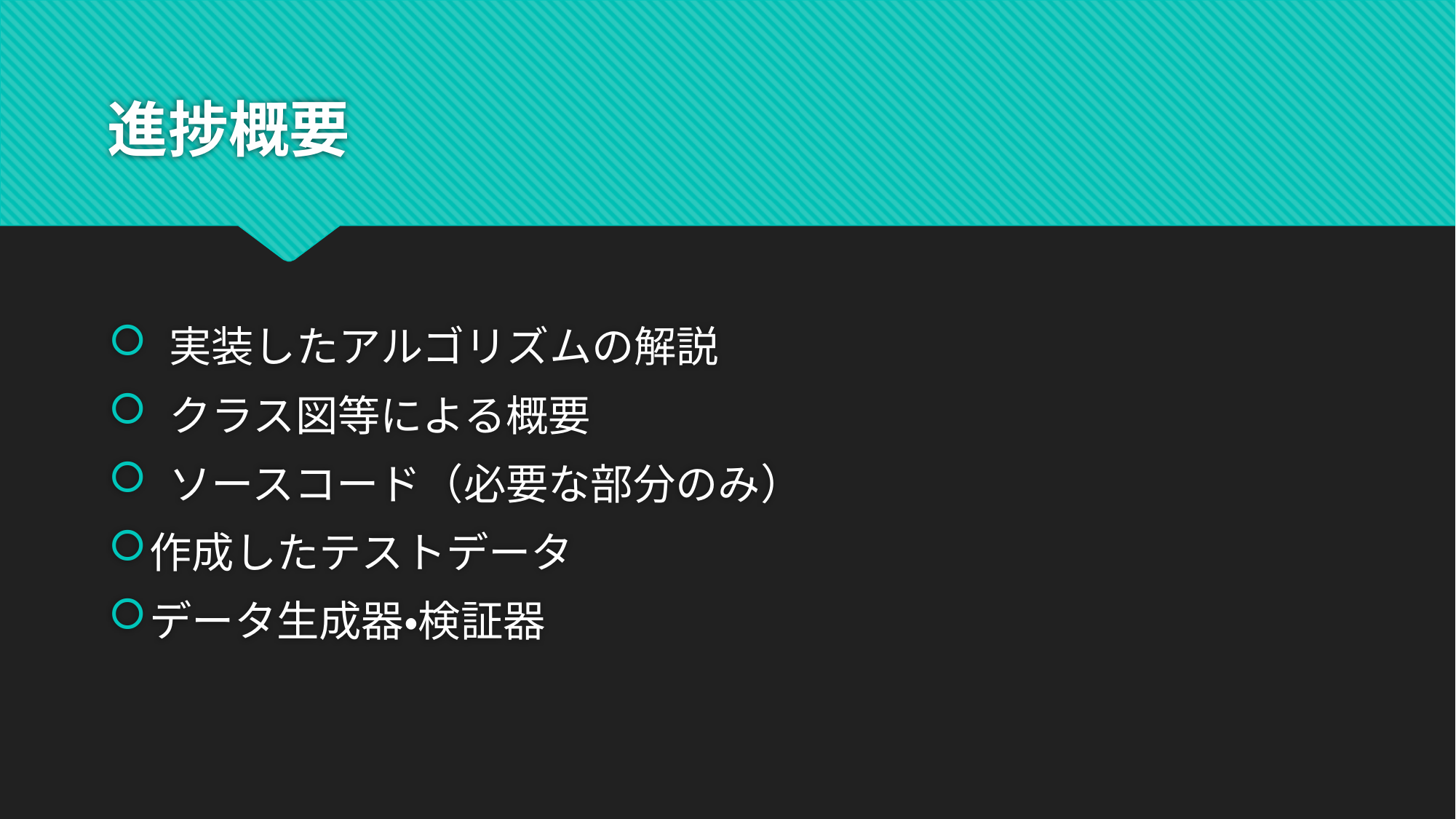

# 進捗概要

 実装したアルゴリズムの解説
 クラス図等による概要
 ソースコード（必要な部分のみ）
作成したテストデータ
データ生成器・検証器